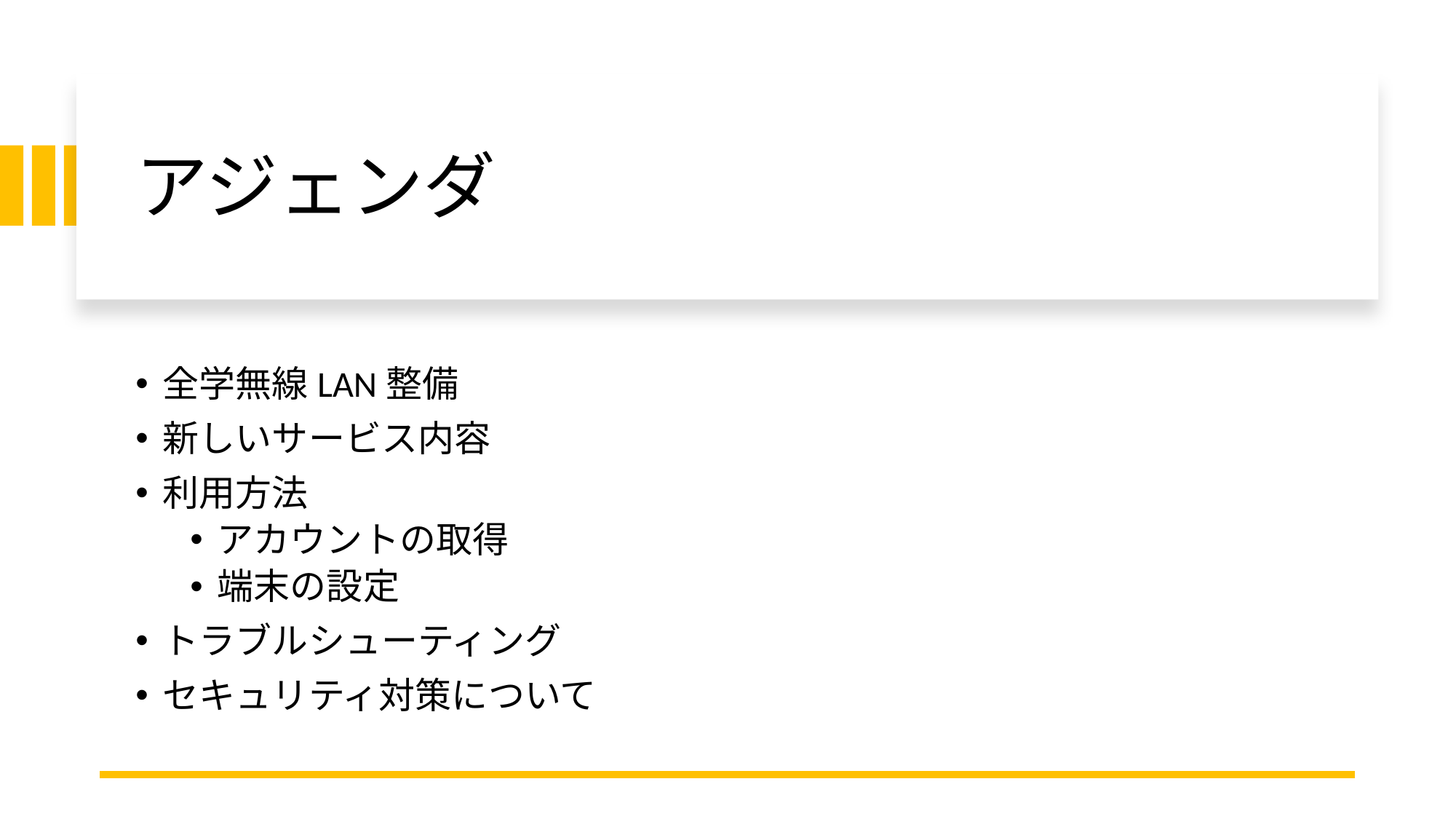

# アジェンダ

全学無線LAN整備
新しいサービス内容
利用方法
アカウントの取得
端末の設定
トラブルシューティング
セキュリティ対策について